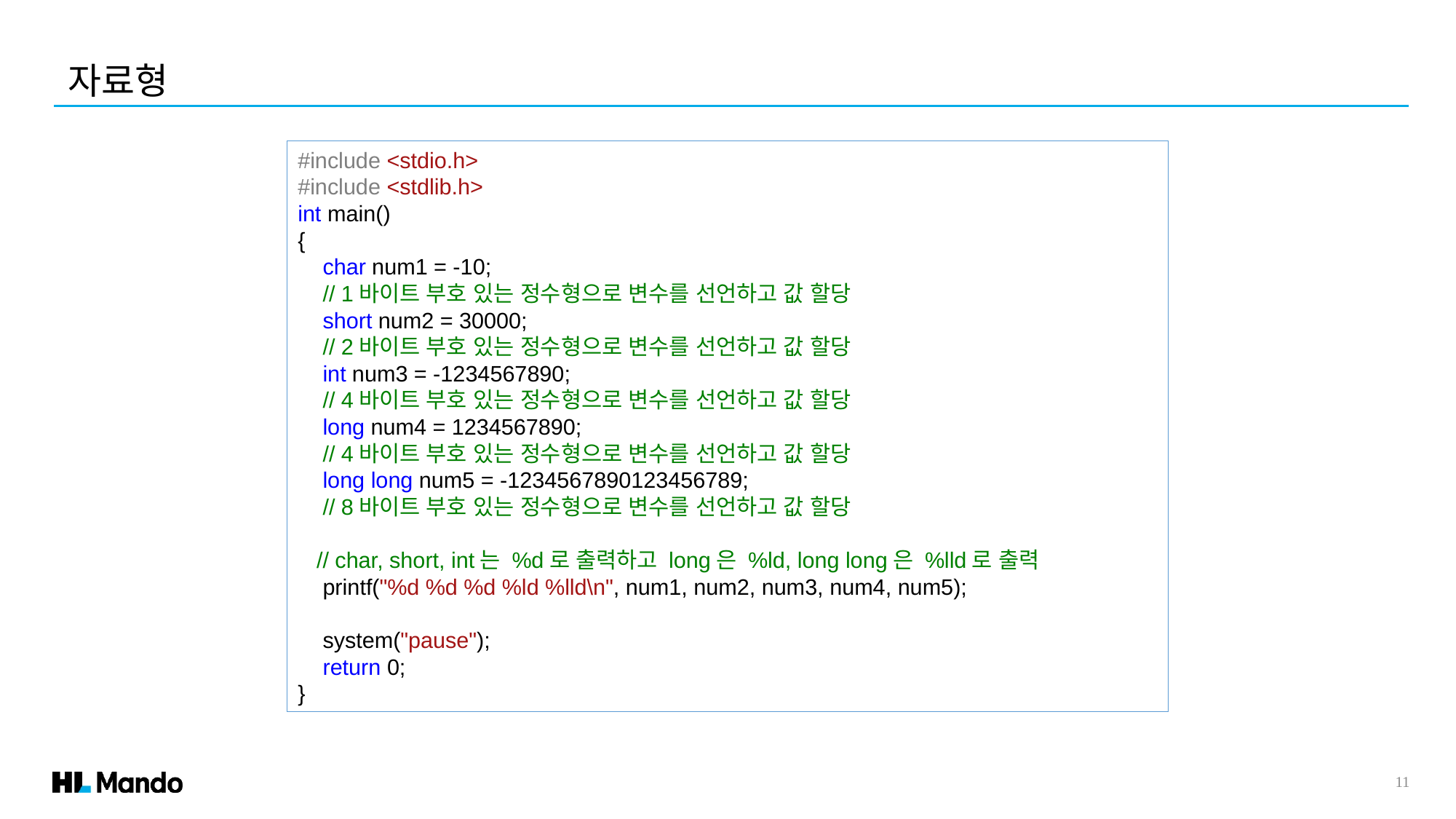

자료형
#include <stdio.h>
#include <stdlib.h>
int main()
{
    char num1 = -10;
    // 1바이트 부호 있는 정수형으로 변수를 선언하고 값 할당
    short num2 = 30000;
    // 2바이트 부호 있는 정수형으로 변수를 선언하고 값 할당
    int num3 = -1234567890;
    // 4바이트 부호 있는 정수형으로 변수를 선언하고 값 할당
    long num4 = 1234567890;
    // 4바이트 부호 있는 정수형으로 변수를 선언하고 값 할당
    long long num5 = -1234567890123456789;
    // 8바이트 부호 있는 정수형으로 변수를 선언하고 값 할당

   // char, short, int는 %d로 출력하고 long은 %ld, long long은 %lld로 출력
    printf("%d %d %d %ld %lld\n", num1, num2, num3, num4, num5);

    system("pause");
    return 0;
}
11